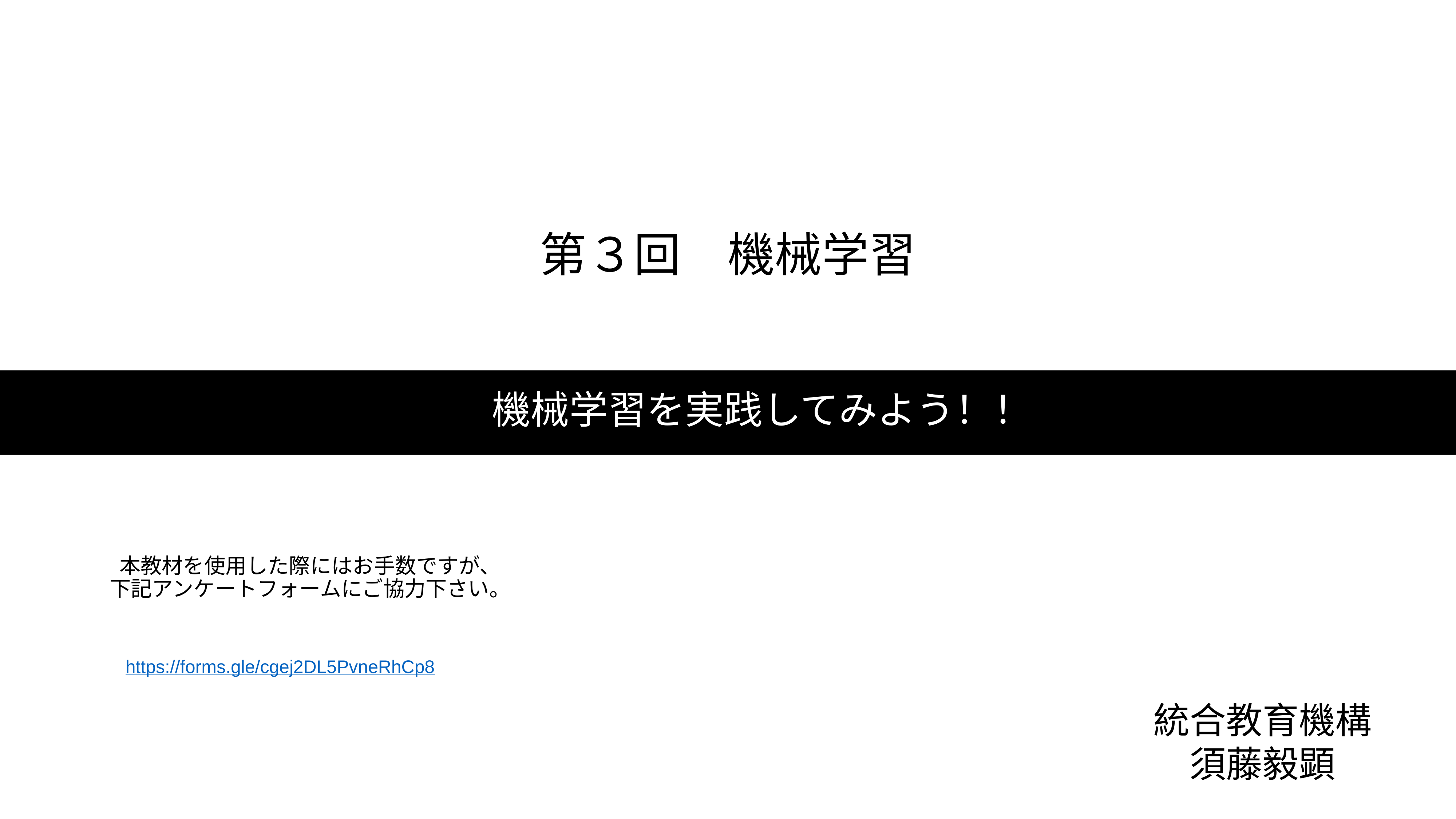

第３回　機械学習

機械学習を実践してみよう！！
本教材を使用した際にはお手数ですが、
下記アンケートフォームにご協力下さい。
https://forms.gle/cgej2DL5PvneRhCp8
統合教育機構
須藤毅顕